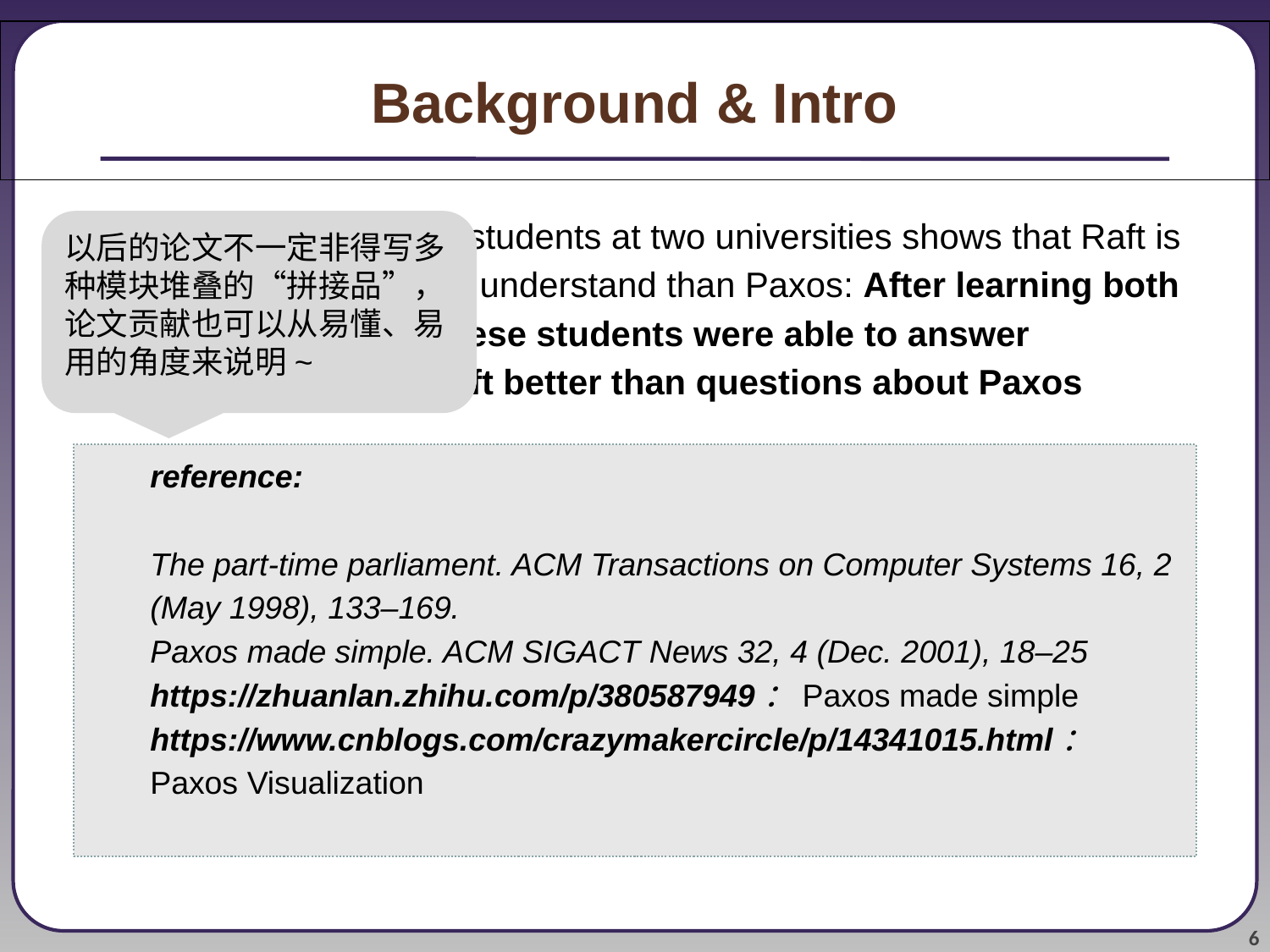

Background & Intro
A user study with 43 students at two universities shows that Raft is significantly easier to understand than Paxos: After learning both algorithms, 33 of these students were able to answer questions about Raft better than questions about Paxos

以后的论文不一定非得写多种模块堆叠的“拼接品”，论文贡献也可以从易懂、易用的角度来说明~
reference:

The part-time parliament. ACM Transactions on Computer Systems 16, 2 (May 1998), 133–169.
Paxos made simple. ACM SIGACT News 32, 4 (Dec. 2001), 18–25
https://zhuanlan.zhihu.com/p/380587949：Paxos made simple
https://www.cnblogs.com/crazymakercircle/p/14341015.html：Paxos Visualization